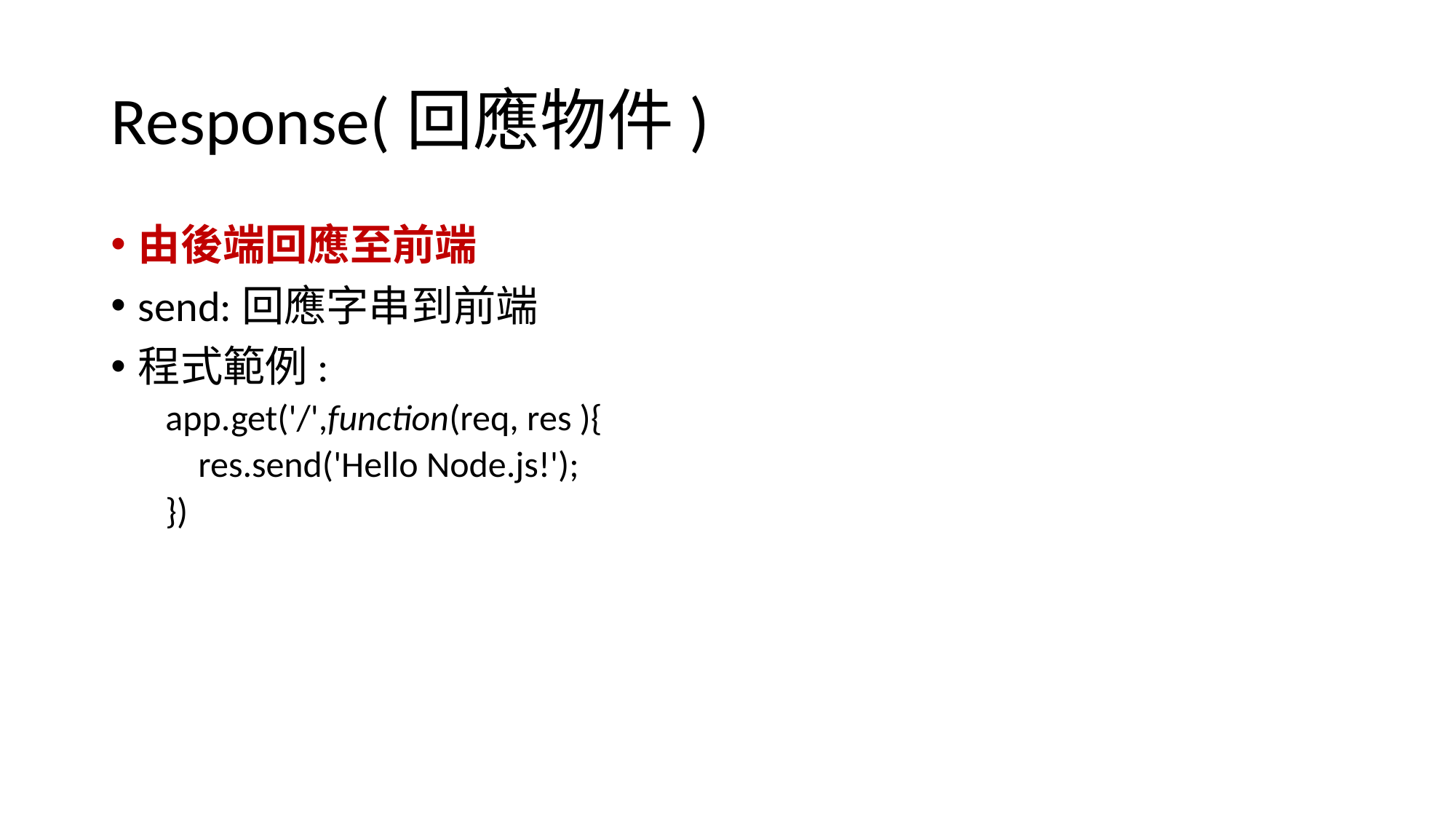

# Response(回應物件)
由後端回應至前端
send:回應字串到前端
程式範例:
app.get('/',function(req, res ){
    res.send('Hello Node.js!');
})